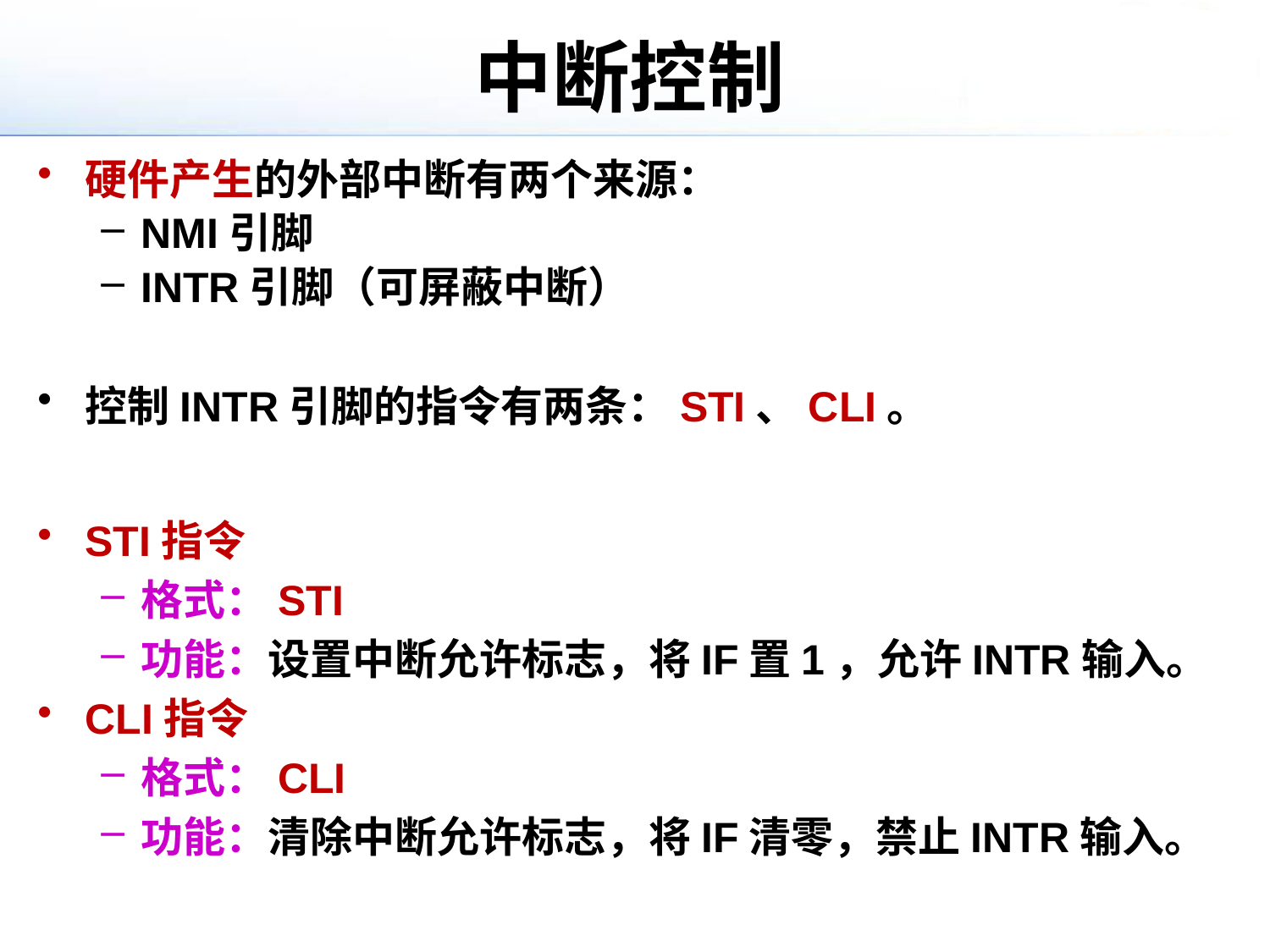

# 中断控制
硬件产生的外部中断有两个来源：
NMI引脚
INTR引脚（可屏蔽中断）

控制INTR引脚的指令有两条：STI、CLI。

STI指令
格式：STI
功能：设置中断允许标志，将IF置1，允许INTR输入。
CLI指令
格式：CLI
功能：清除中断允许标志，将IF清零，禁止INTR输入。